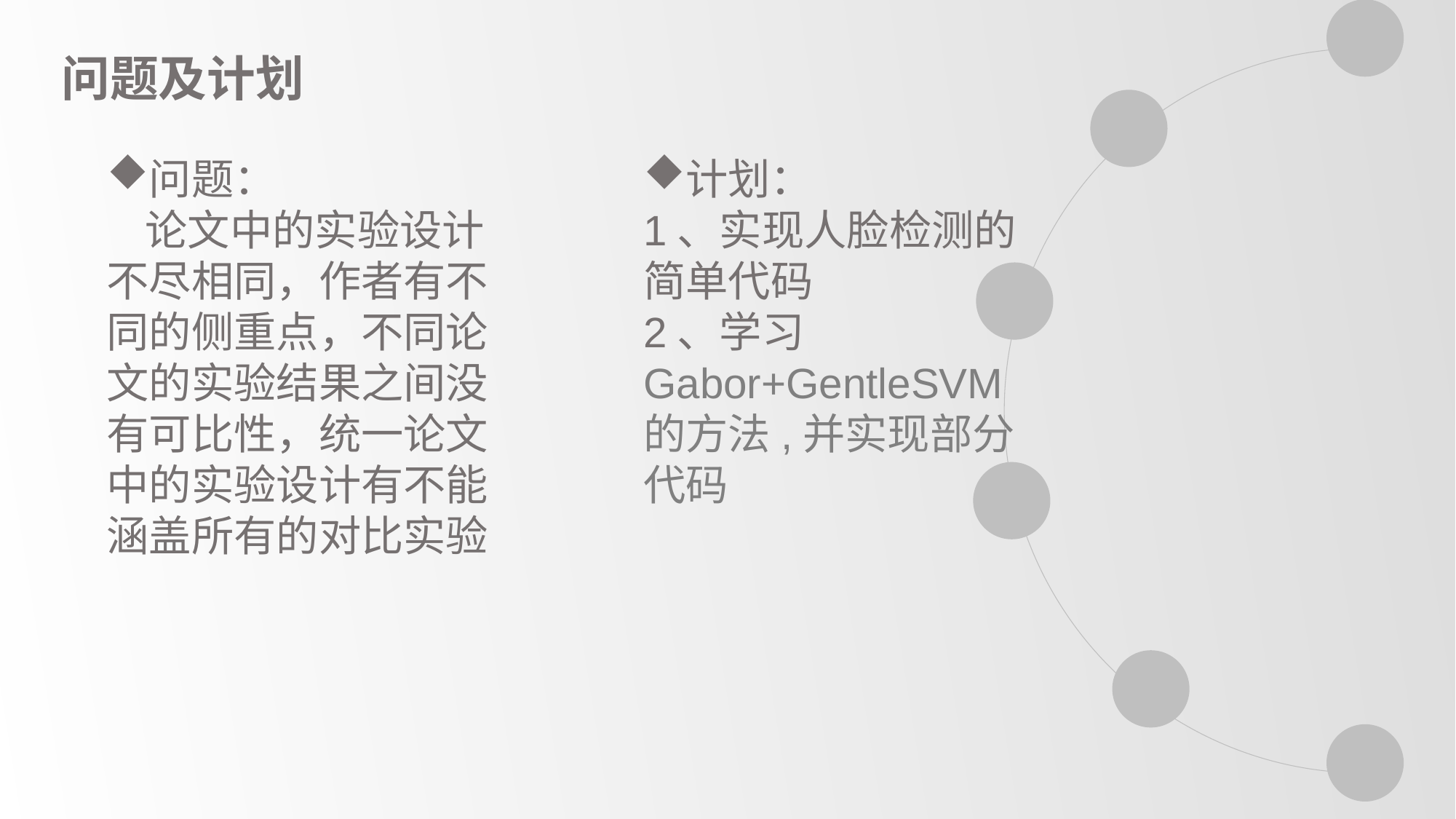

问题及计划
问题：
   论文中的实验设计不尽相同，作者有不同的侧重点，不同论文的实验结果之间没有可比性，统一论文中的实验设计有不能涵盖所有的对比实验

计划：
1、实现人脸检测的简单代码
2、学习Gabor+GentleSVM的方法,并实现部分代码